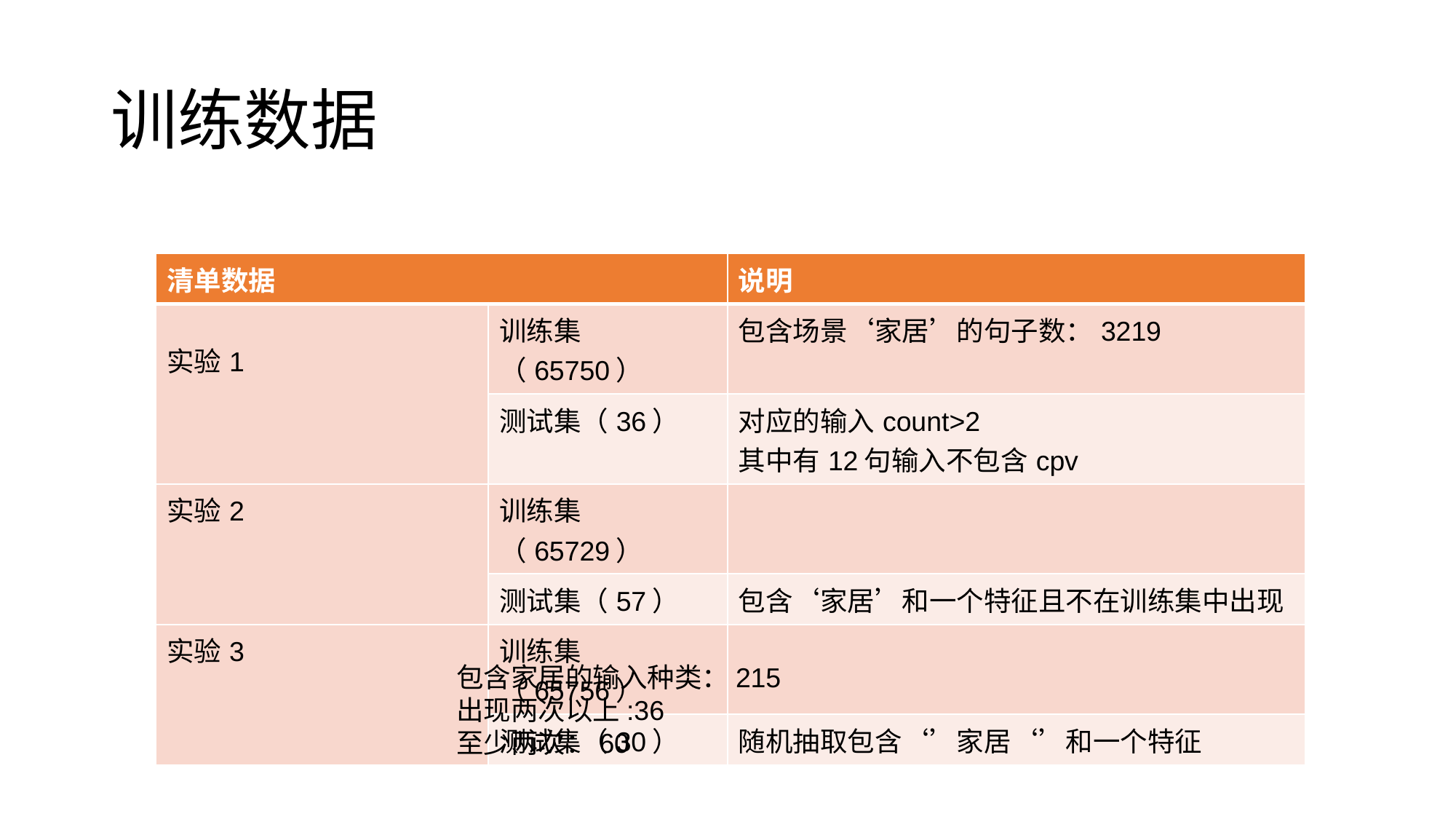

# 训练数据
| 清单数据 |  | 说明 |
| --- | --- | --- |
| 实验1 | 训练集（65750） | 包含场景‘家居’的句子数：3219 |
|  | 测试集（36） | 对应的输入count>2 其中有12句输入不包含cpv |
| 实验2 | 训练集（65729） |  |
|  | 测试集（57） | 包含‘家居’和一个特征且不在训练集中出现 |
| 实验3 | 训练集（65756） |  |
|  | 测试集（30） | 随机抽取包含‘’家居‘’和一个特征 |
包含家居的输入种类：215
出现两次以上:36
至少两次：60